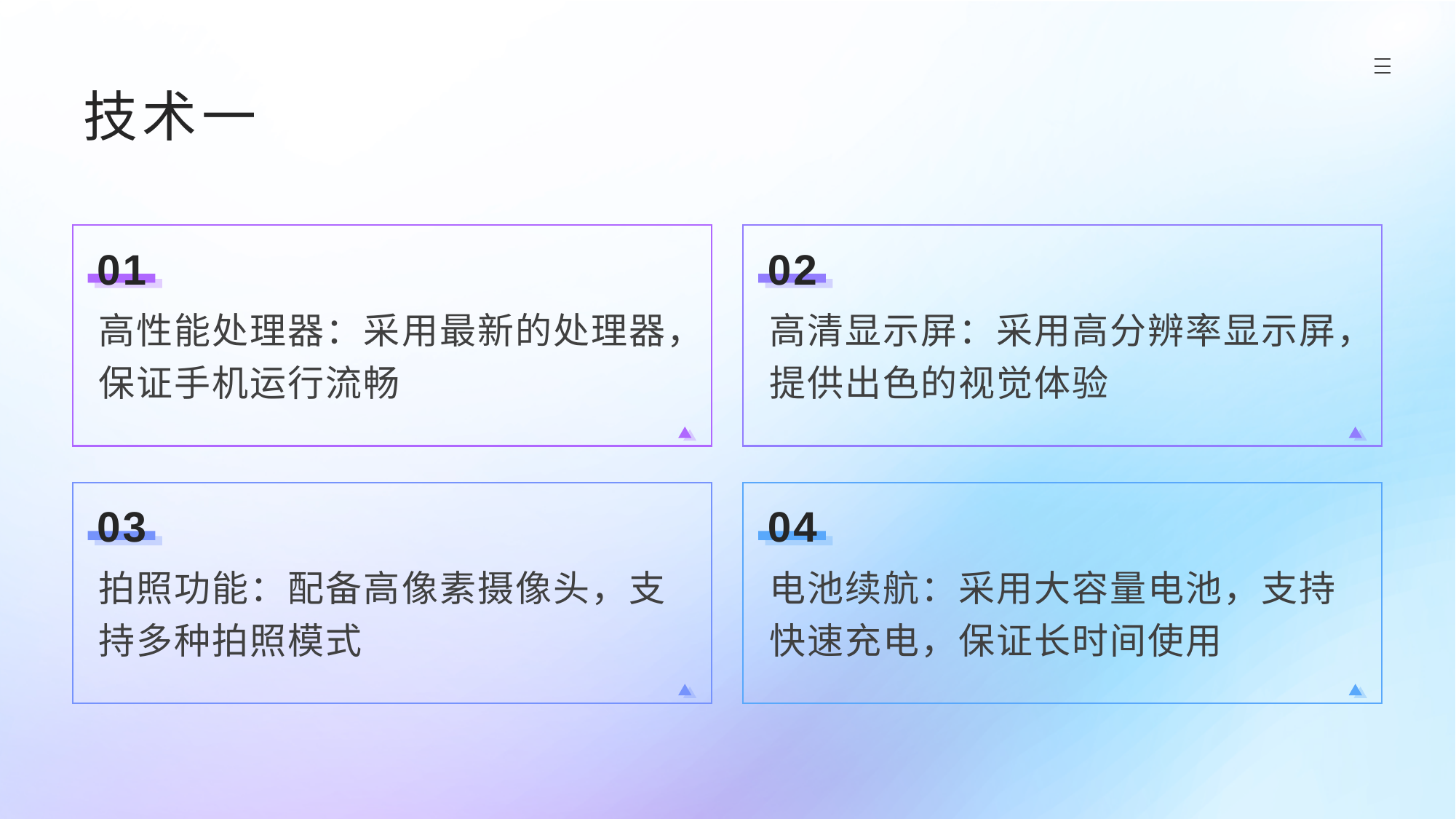

技术一
01
02

高性能处理器：采用最新的处理器，保证手机运行流畅
高清显示屏：采用高分辨率显示屏，提供出色的视觉体验

03
04

拍照功能：配备高像素摄像头，支持多种拍照模式
电池续航：采用大容量电池，支持快速充电，保证长时间使用